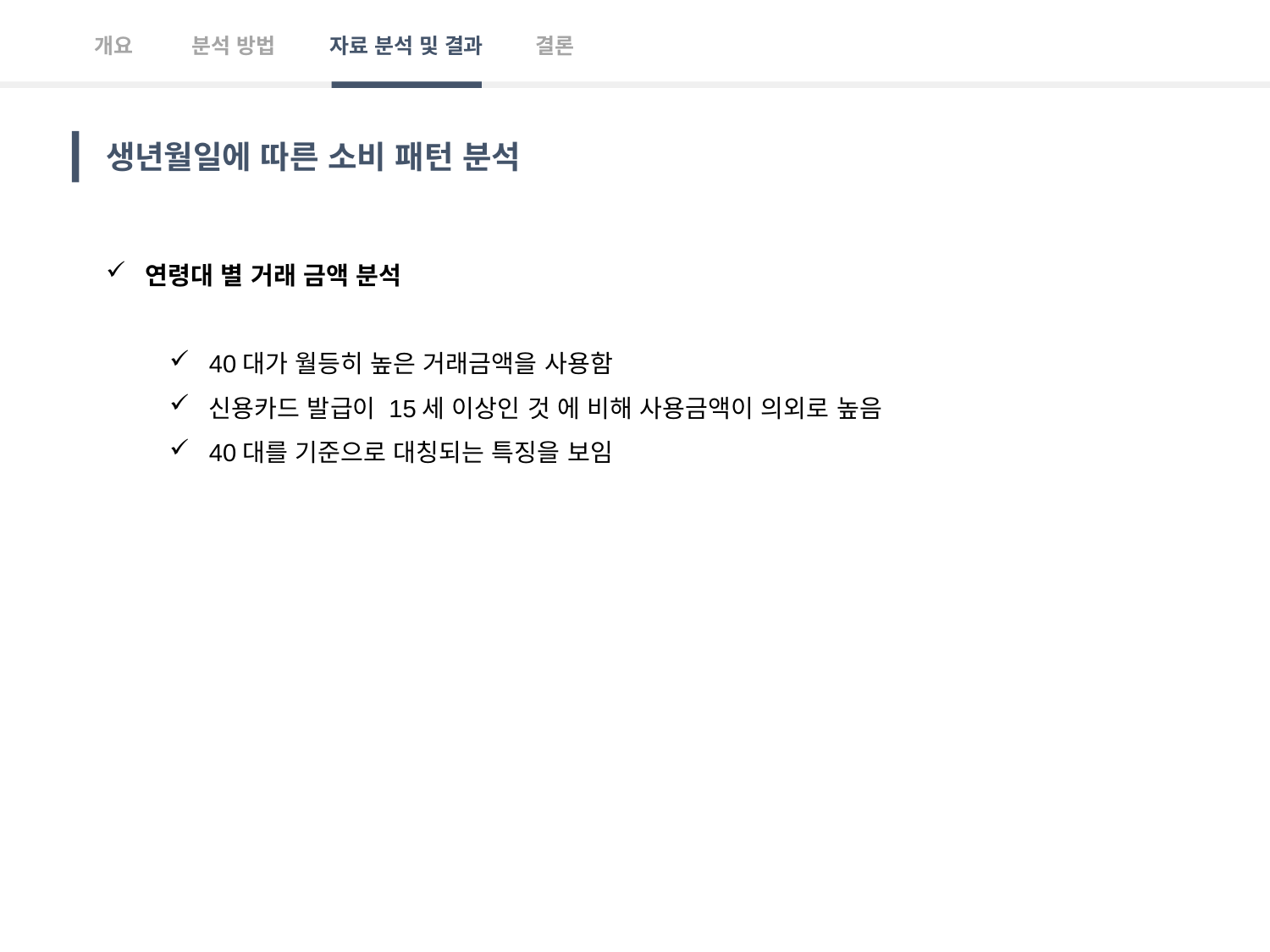

개요
분석 방법
자료 분석 및 결과
결론

생년월일에 따른 소비 패턴 분석

연령대 별 거래 금액 분석

40대가 월등히 높은 거래금액을 사용함
신용카드 발급이 15세 이상인 것 에 비해 사용금액이 의외로 높음
40대를 기준으로 대칭되는 특징을 보임